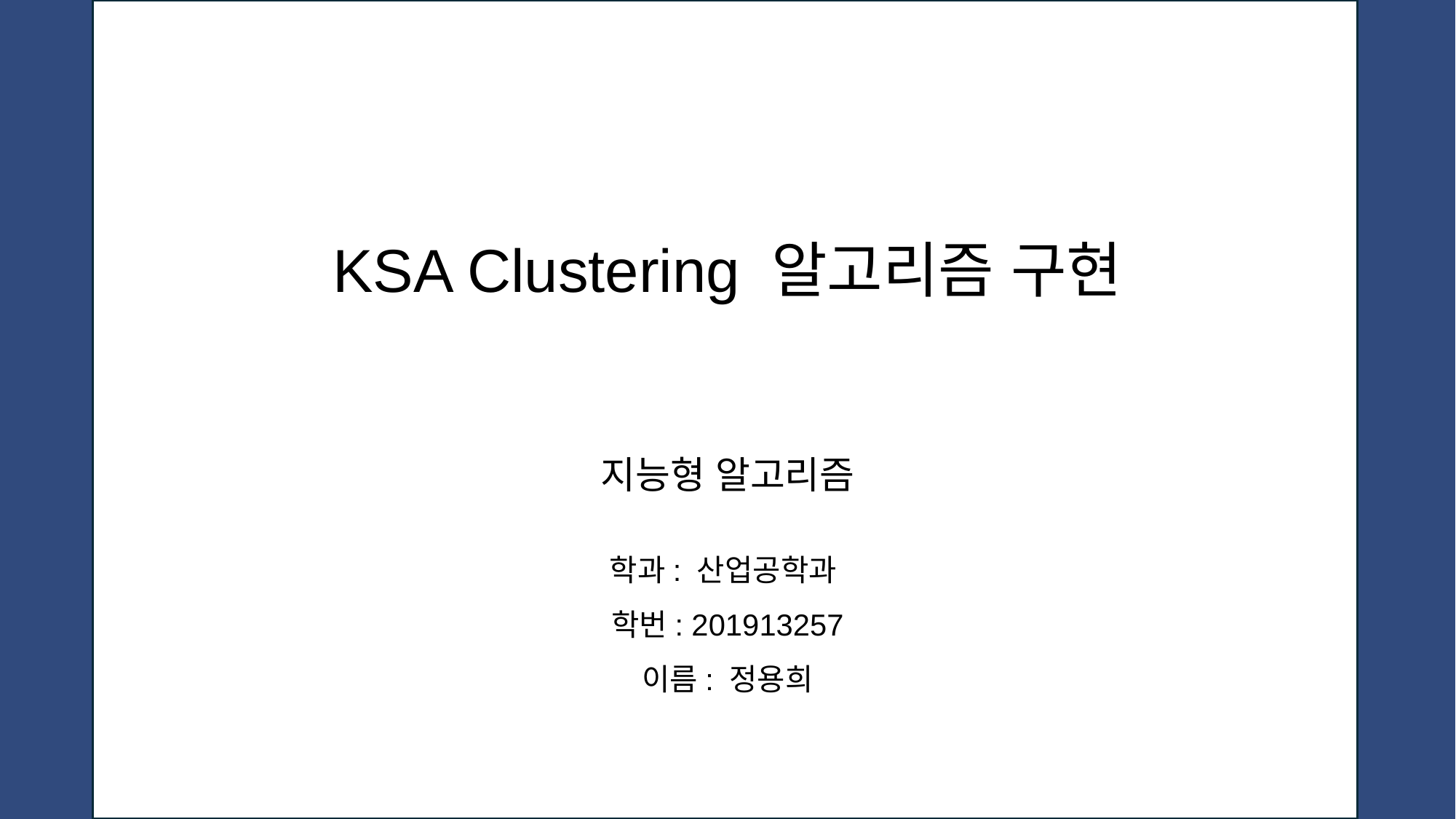

KSA Clustering 알고리즘 구현
지능형 알고리즘

학과: 산업공학과
학번: 201913257
이름: 정용희